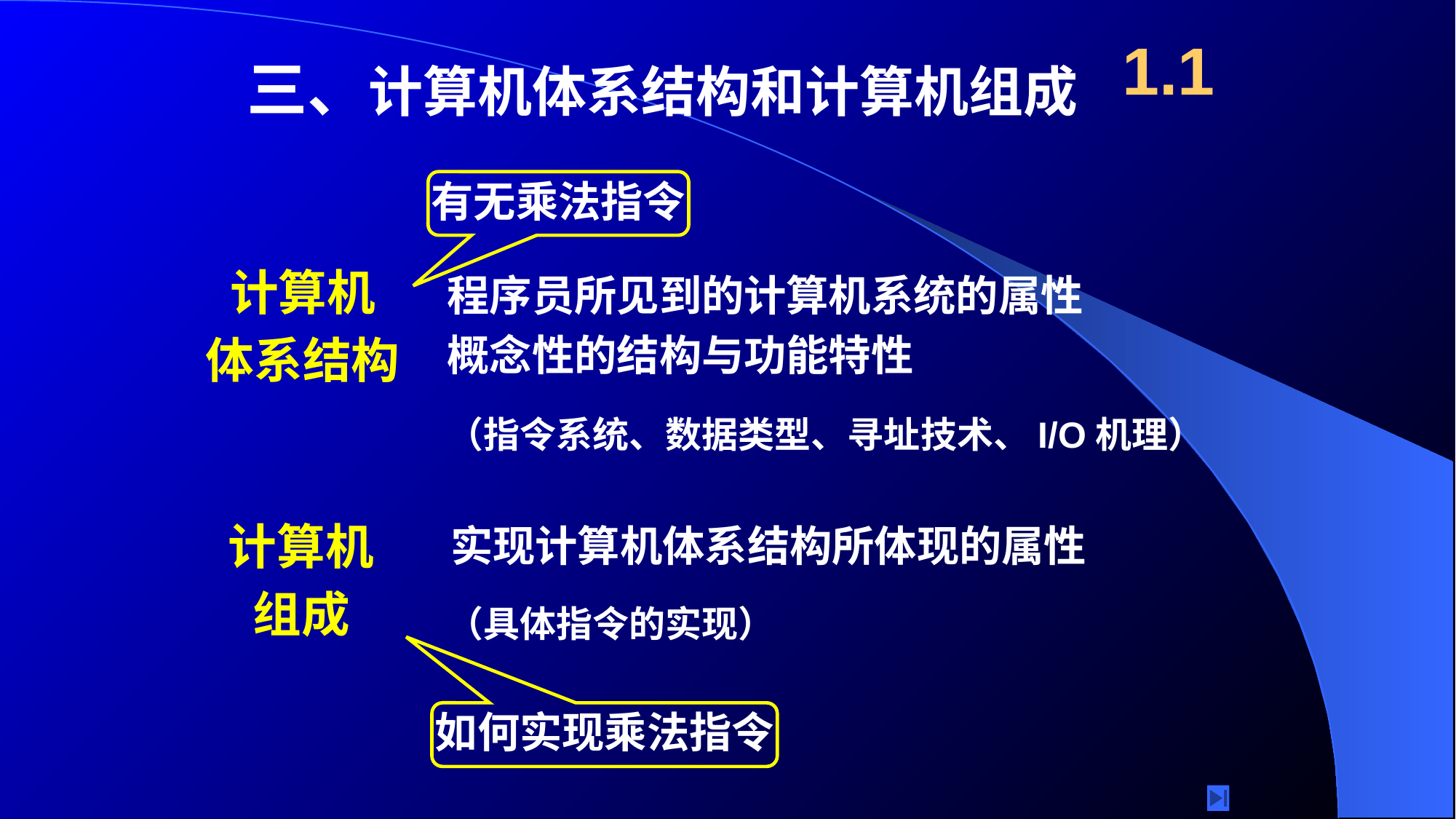

1.1
三、计算机体系结构和计算机组成
有无乘法指令
计算机
体系结构
计算机
组成
程序员所见到的计算机系统的属性
概念性的结构与功能特性
（指令系统、数据类型、寻址技术、I/O机理）
实现计算机体系结构所体现的属性
（具体指令的实现）
如何实现乘法指令